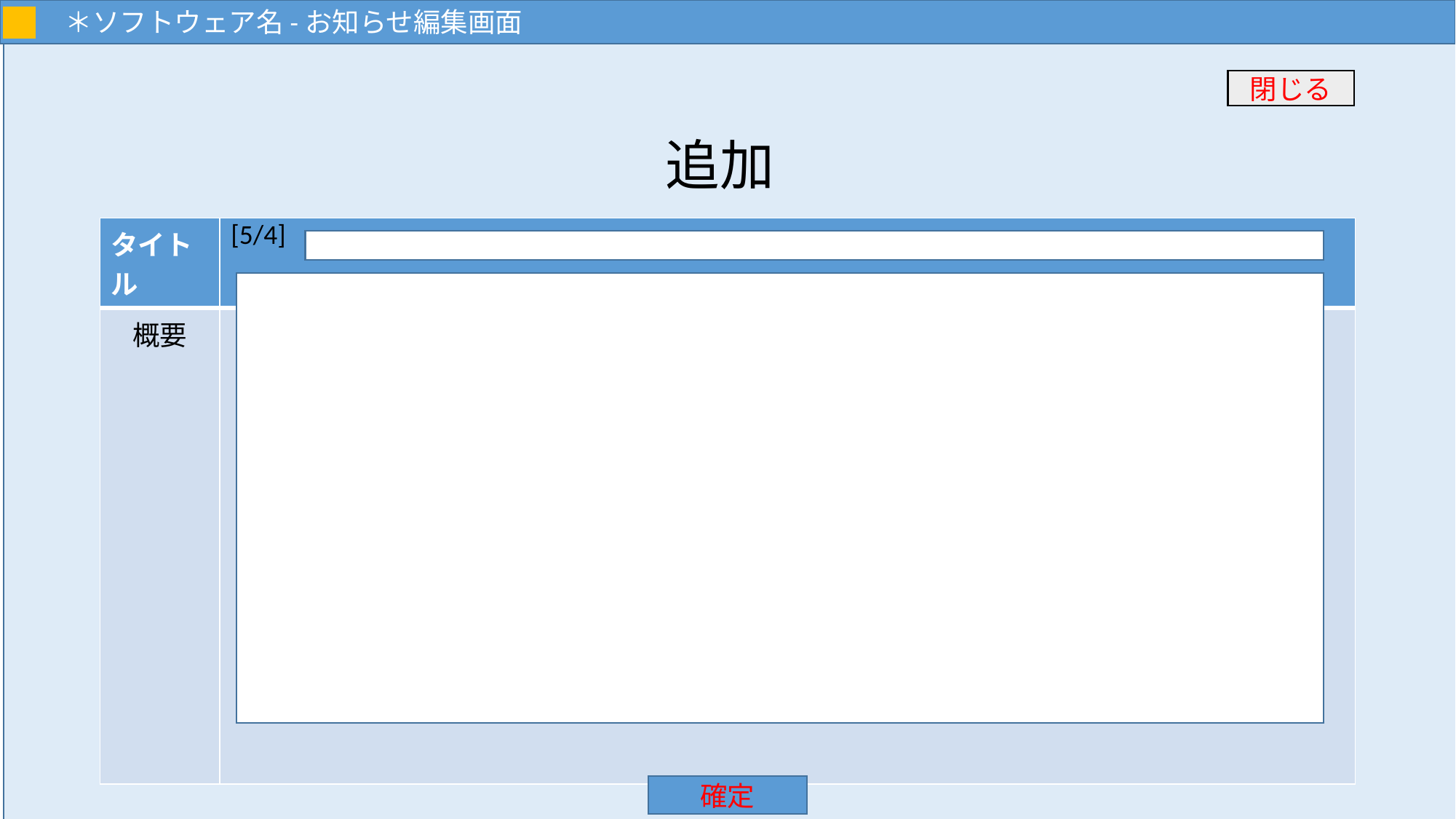

＊ソフトウェア名-お知らせ編集画面

閉じる
追加
| タイトル | [5/4] |
| --- | --- |
| 概要 |  |

確定